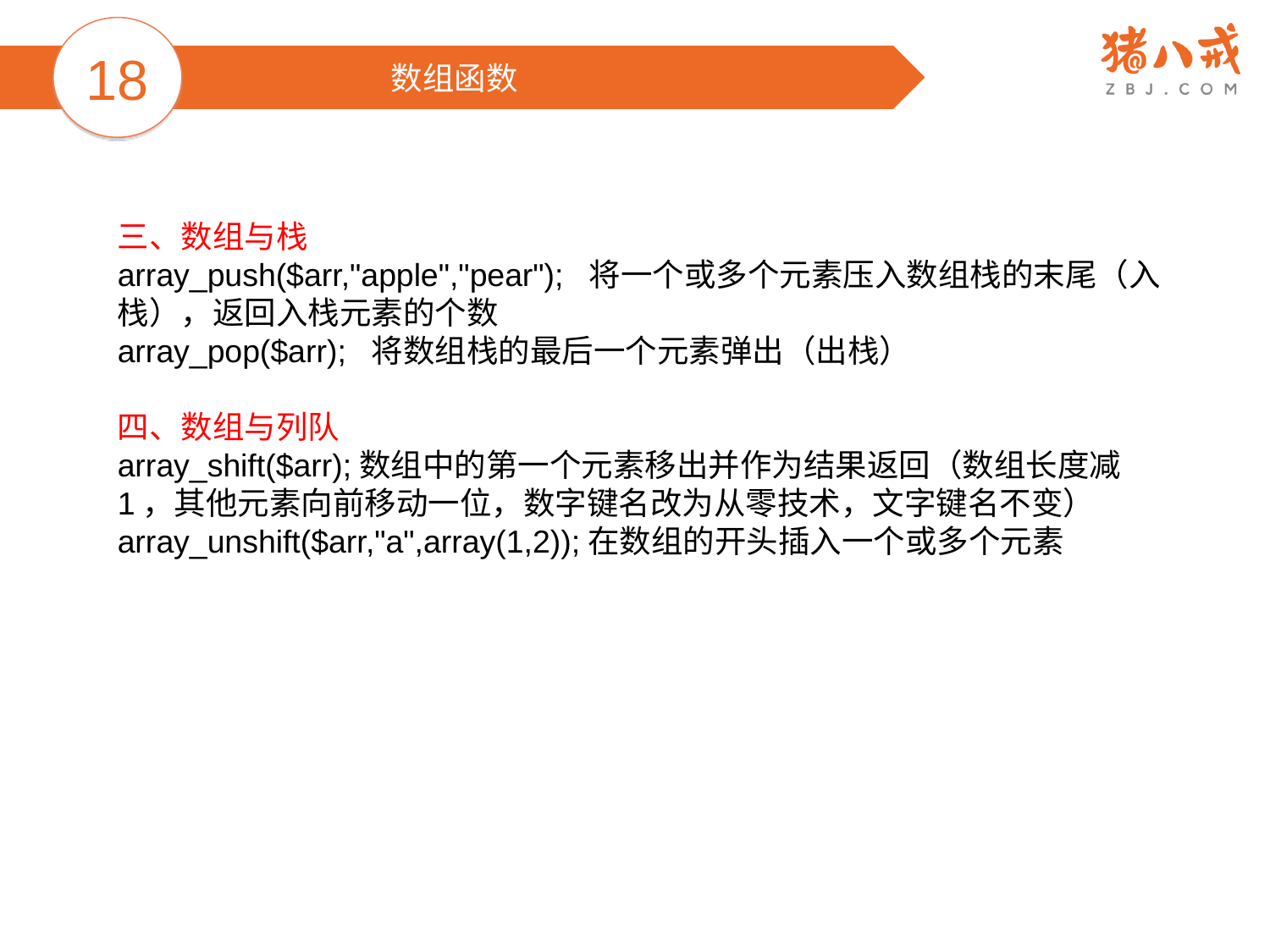

18
数组函数

三、数组与栈
array_push($arr,"apple","pear");  将一个或多个元素压入数组栈的末尾（入栈），返回入栈元素的个数
array_pop($arr);  将数组栈的最后一个元素弹出（出栈）

四、数组与列队
array_shift($arr);数组中的第一个元素移出并作为结果返回（数组长度减1，其他元素向前移动一位，数字键名改为从零技术，文字键名不变）
array_unshift($arr,"a",array(1,2));在数组的开头插入一个或多个元素